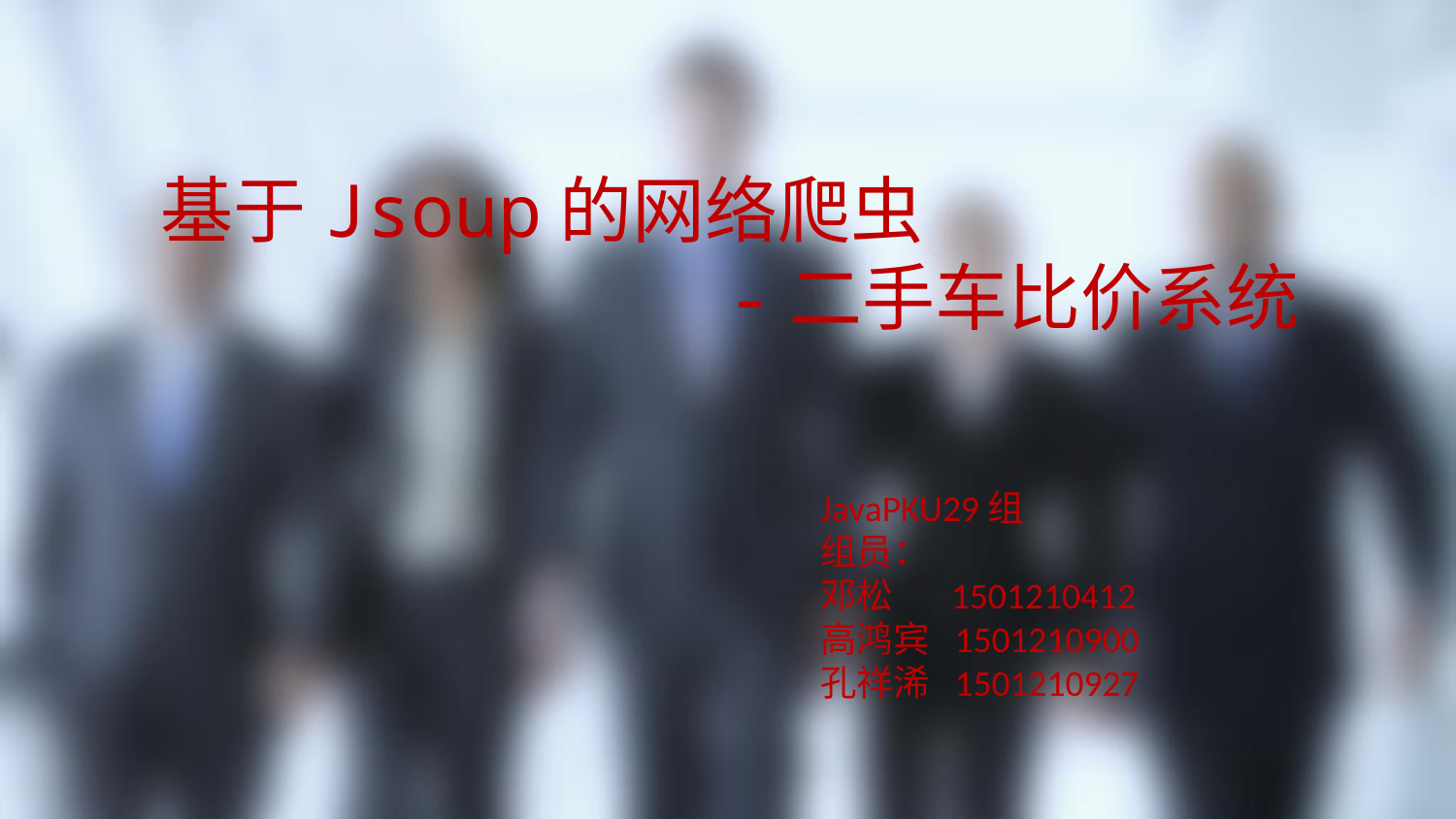

基于Jsoup的网络爬虫
             -二手车比价系统
JavaPKU29组
组员：
邓松      1501210412
高鸿宾  1501210900
孔祥浠  1501210927